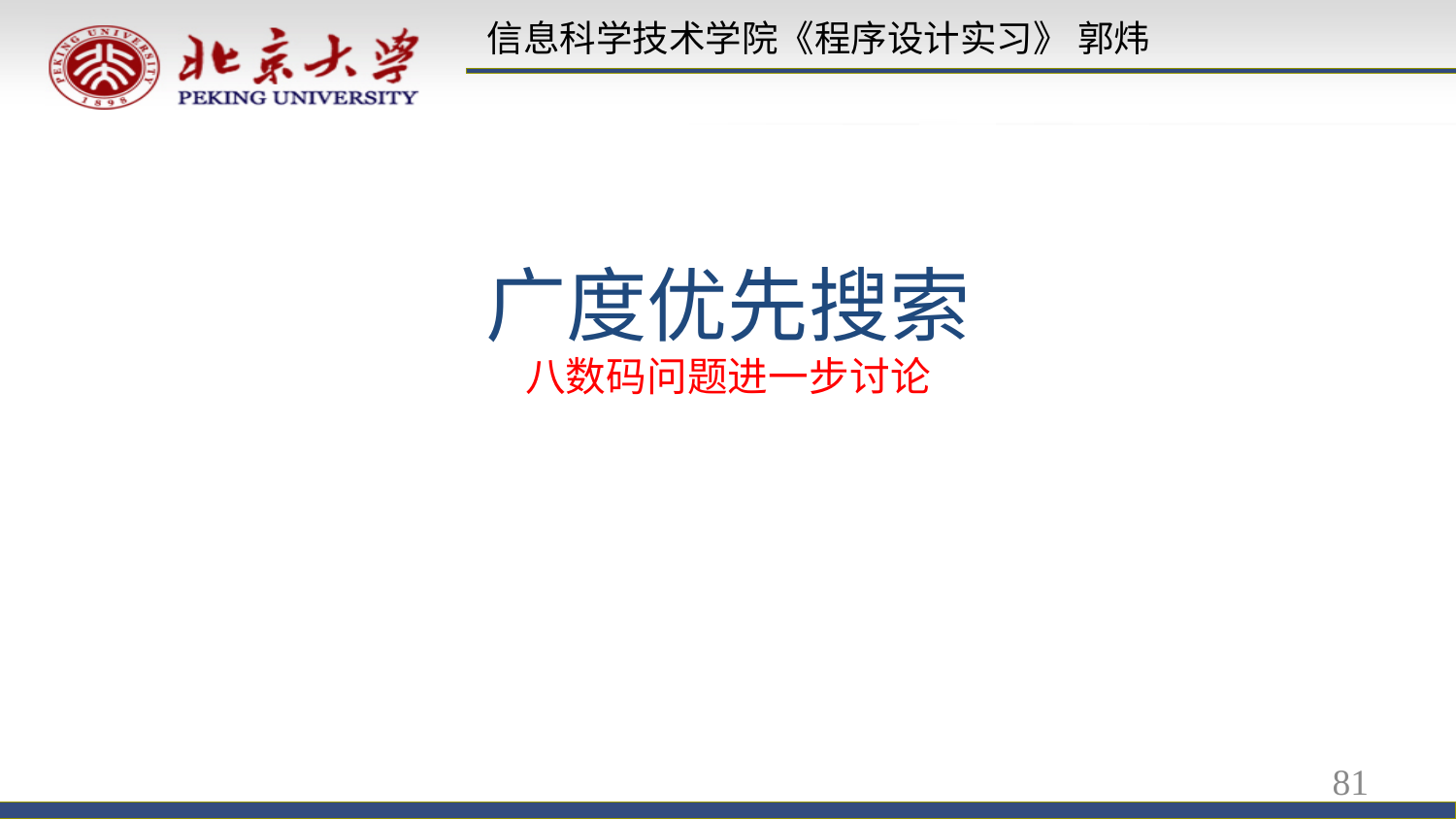

信息科学技术学院《程序设计实习》 郭炜
广度优先搜索
八数码问题进一步讨论
81